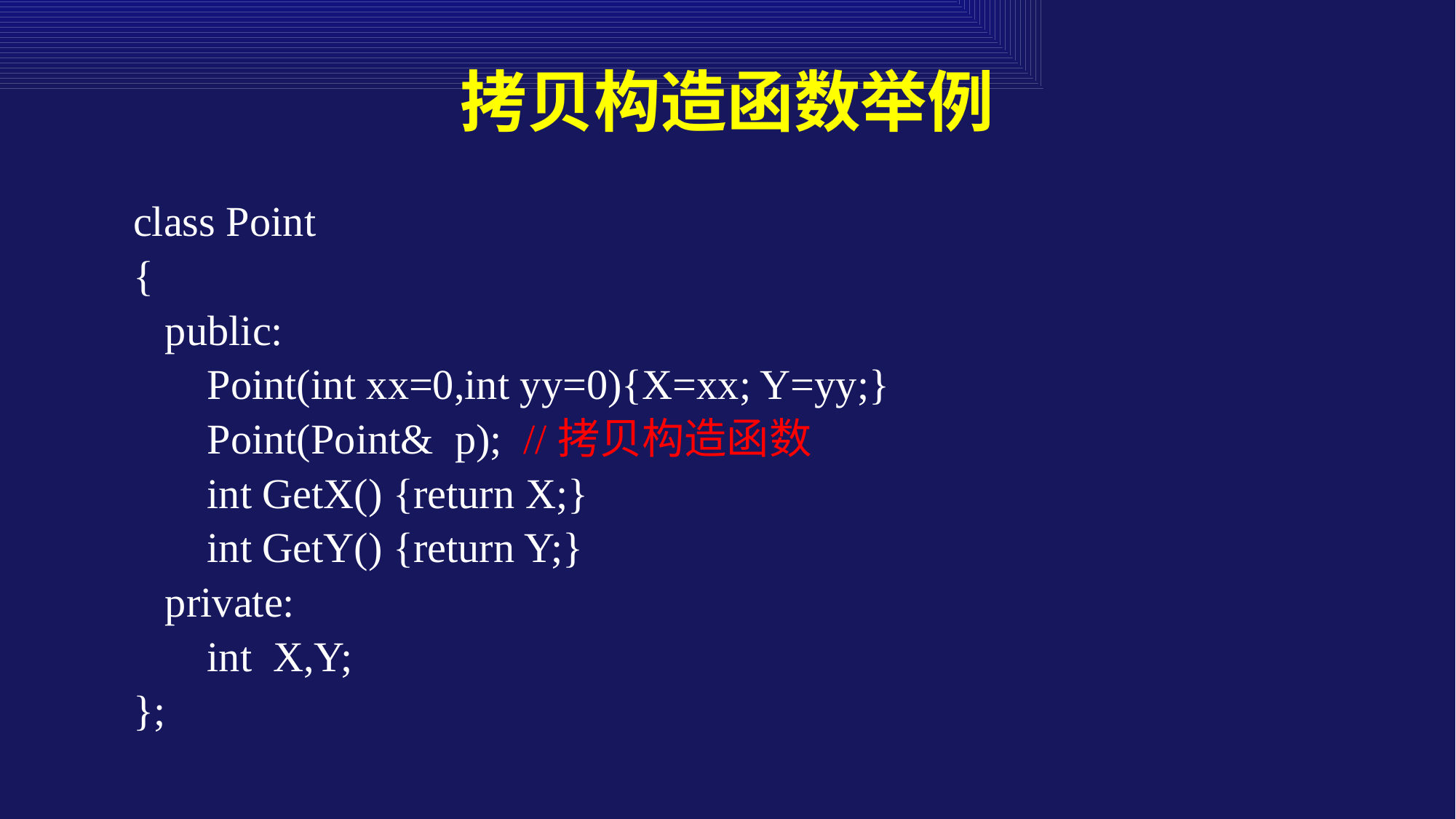

# 拷贝构造函数举例
class Point
{
   public:
       Point(int xx=0,int yy=0){X=xx; Y=yy;}
       Point(Point&  p);  //拷贝构造函数
       int GetX() {return X;}
       int GetY() {return Y;}
   private:
       int  X,Y;
};